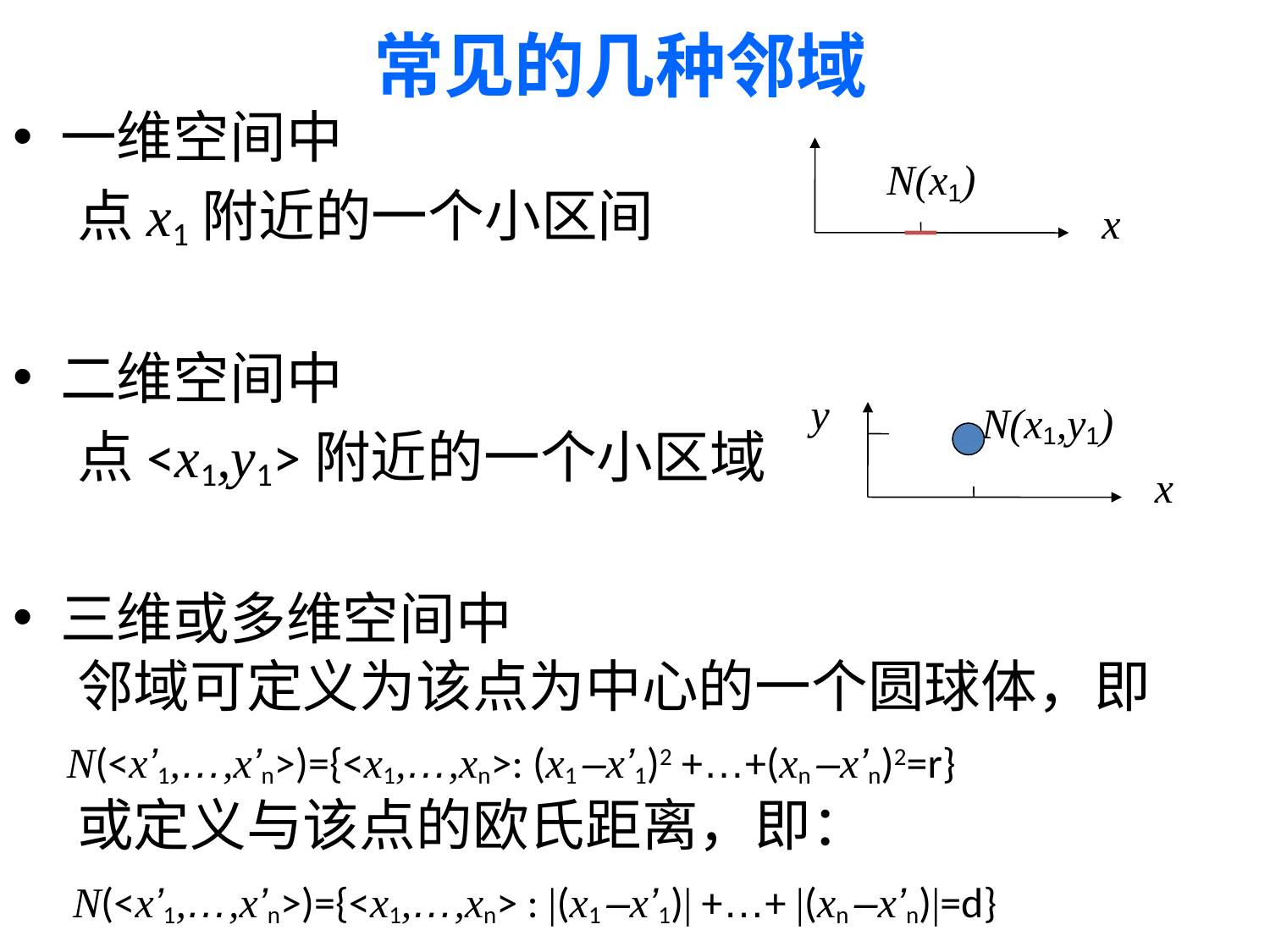

# 常见的几种邻域
一维空间中
    点x1附近的一个小区间

二维空间中
    点<x1,y1>附近的一个小区域

三维或多维空间中
    邻域可定义为该点为中心的一个圆球体，即
    N(<x’1,…,x’n>)={<x1,…,xn>: (x1 –x’1)2 +…+(xn –x’n)2=r}
    或定义与该点的欧氏距离，即：
    N(<x’1,…,x’n>)={<x1,…,xn> : |(x1 –x’1)| +…+ |(xn –x’n)|=d}

N(x1)
x

y
N(x1,y1)

x